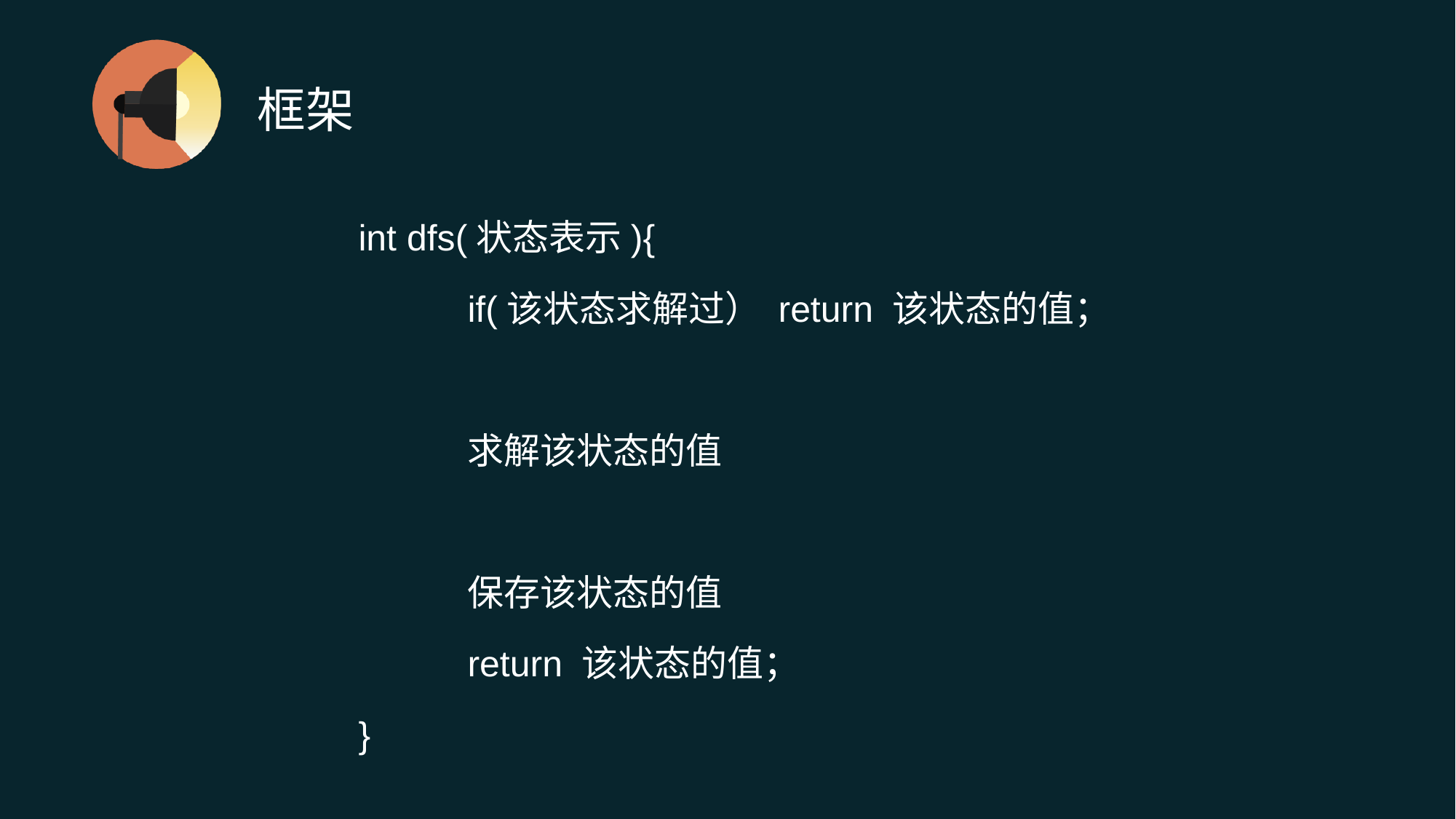

# 框架
int dfs(状态表示){
	if(该状态求解过） return 该状态的值；

	求解该状态的值

	保存该状态的值
	return 该状态的值；
}